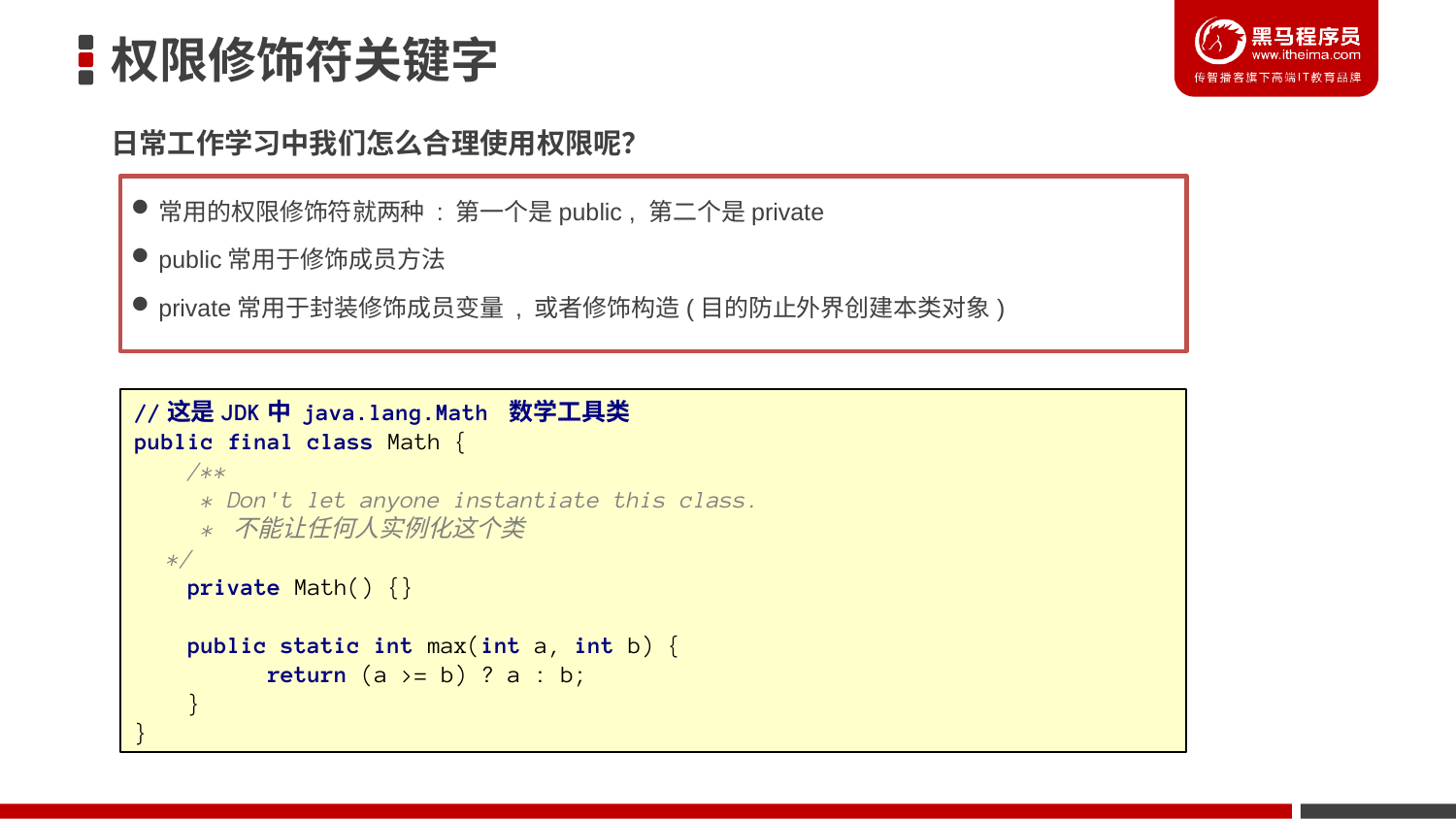

# 权限修饰符关键字
日常工作学习中我们怎么合理使用权限呢？
常用的权限修饰符就两种 : 第一个是public , 第二个是private
public常用于修饰成员方法
private常用于封装修饰成员变量 , 或者修饰构造(目的防止外界创建本类对象)
//这是JDK中 java.lang.Math 数学工具类
public final class Math {
    /**
     * Don't let anyone instantiate this class.
     * 不能让任何人实例化这个类
     */
    private Math() {}

    public static int max(int a, int b) {
          return (a >= b) ? a : b;
    }
}